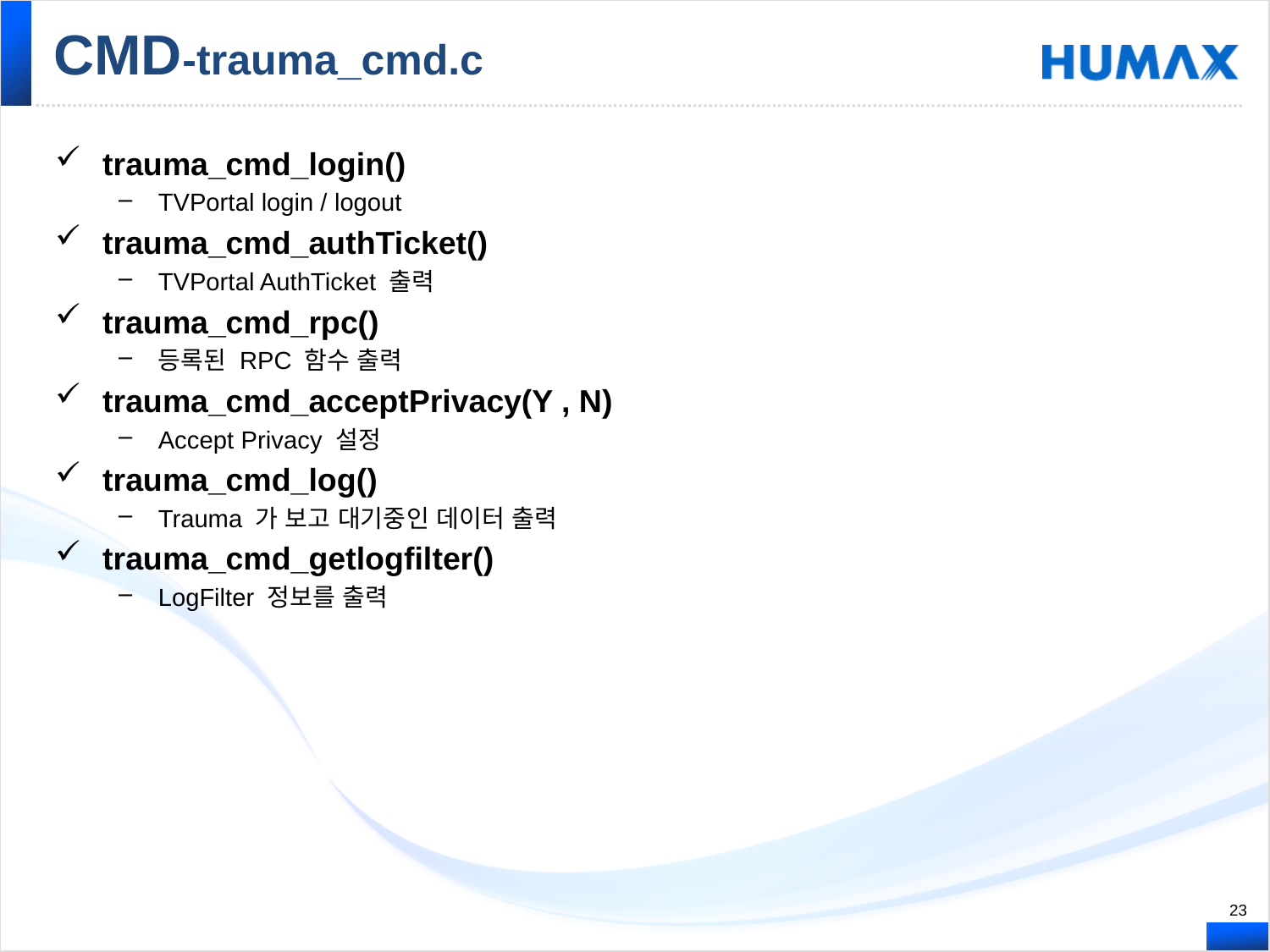

# CMD-trauma_cmd.c
trauma_cmd_login()
TVPortal login / logout
trauma_cmd_authTicket()
TVPortal AuthTicket 출력
trauma_cmd_rpc()
등록된 RPC 함수 출력
trauma_cmd_acceptPrivacy(Y , N)
Accept Privacy 설정
trauma_cmd_log()
Trauma 가 보고 대기중인 데이터 출력
trauma_cmd_getlogfilter()
LogFilter 정보를 출력
23